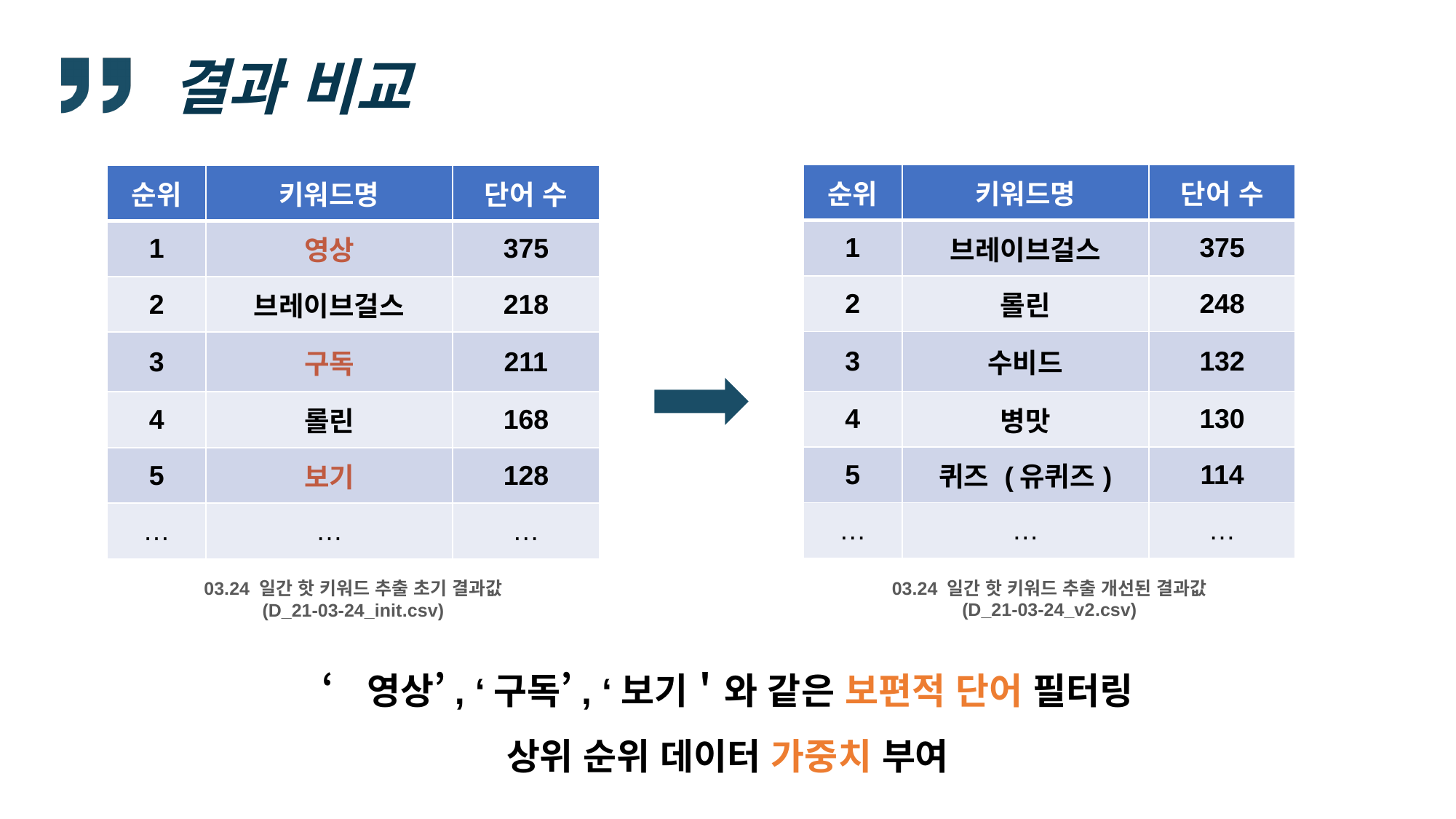

# 결과 비교
| 순위 | 키워드명 | 단어 수 |
| --- | --- | --- |
| 1 | 브레이브걸스 | 375 |
| 2 | 롤린 | 248 |
| 3 | 수비드 | 132 |
| 4 | 병맛 | 130 |
| 5 | 퀴즈 (유퀴즈) | 114 |
| … | … | … |
| 순위 | 키워드명 | 단어 수 |
| --- | --- | --- |
| 1 | 영상 | 375 |
| 2 | 브레이브걸스 | 218 |
| 3 | 구독 | 211 |
| 4 | 롤린 | 168 |
| 5 | 보기 | 128 |
| … | … | … |

03.24 일간 핫 키워드 추출 개선된 결과값
(D_21-03-24_v2.csv)
03.24 일간 핫 키워드 추출 초기 결과값
(D_21-03-24_init.csv)
‘영상’, ‘구독’, ‘보기＇와 같은 보편적 단어 필터링
상위 순위 데이터 가중치 부여